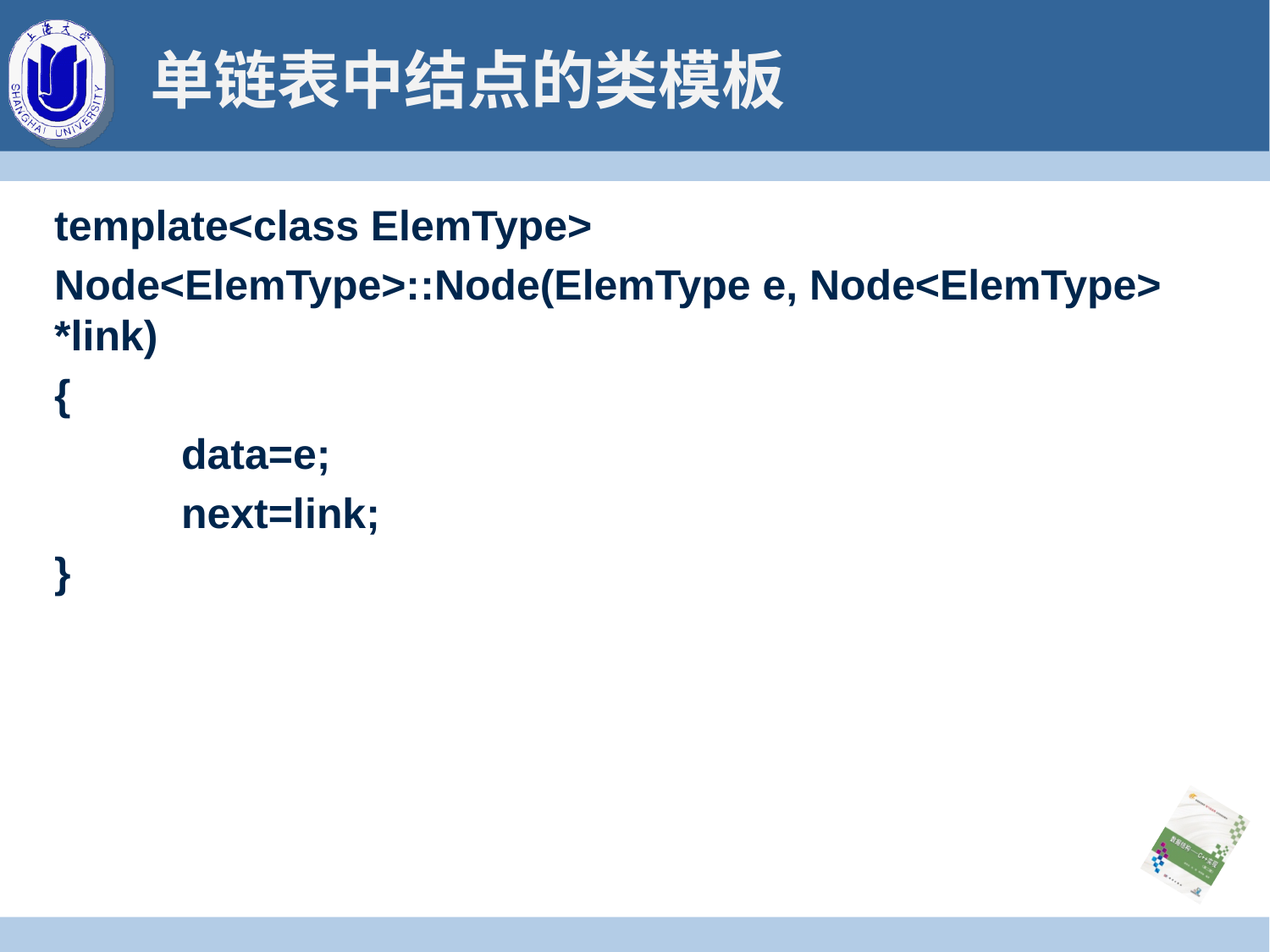

# 单链表中结点的类模板
template<class ElemType>
Node<ElemType>::Node(ElemType e, Node<ElemType> *link)
{
   	data=e;
   	next=link;
}